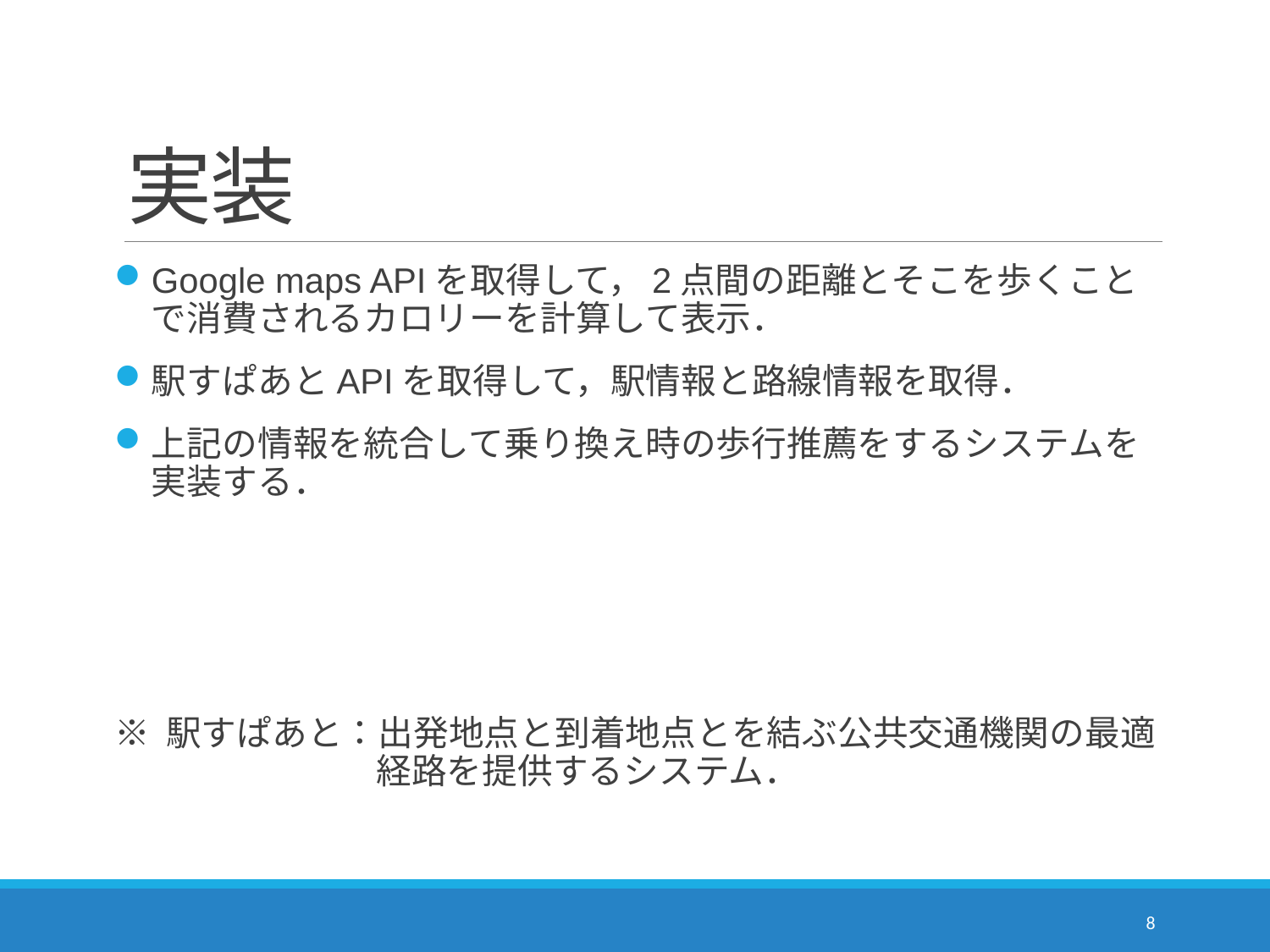

# 実装
Google maps APIを取得して，2点間の距離とそこを歩くことで消費されるカロリーを計算して表示．
駅すぱあとAPIを取得して，駅情報と路線情報を取得．
上記の情報を統合して乗り換え時の歩行推薦をするシステムを実装する．

※ 駅すぱあと：出発地点と到着地点とを結ぶ公共交通機関の最適経路を提供するシステム．
8